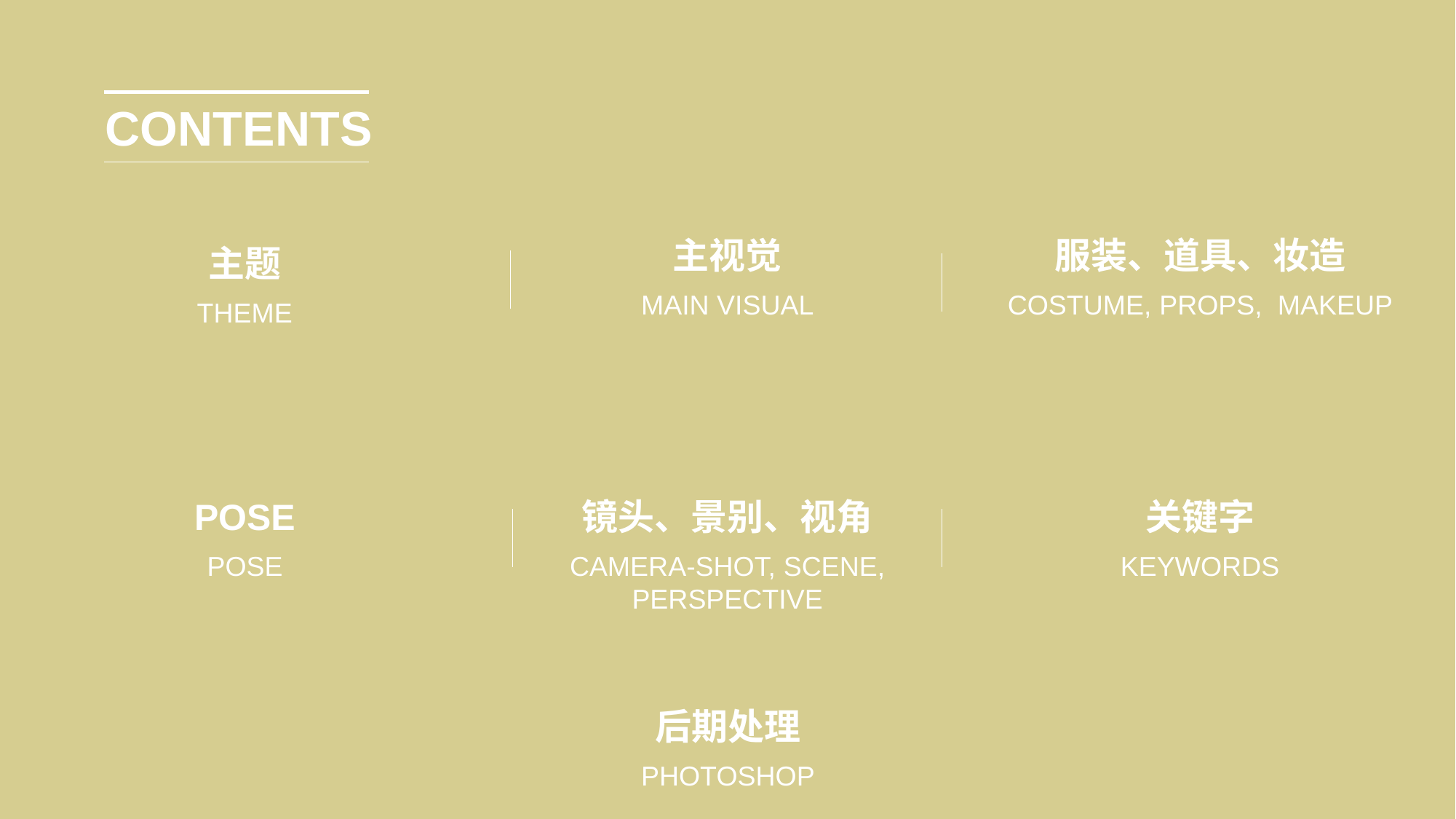

CONTENTS
主视觉
MAIN VISUAL
服装、道具、妆造
COSTUME, PROPS,  MAKEUP
主题
THEME
POSE
POSE
镜头、景别、视角
CAMERA-SHOT, SCENE, PERSPECTIVE
关键字
KEYWORDS
后期处理
PHOTOSHOP